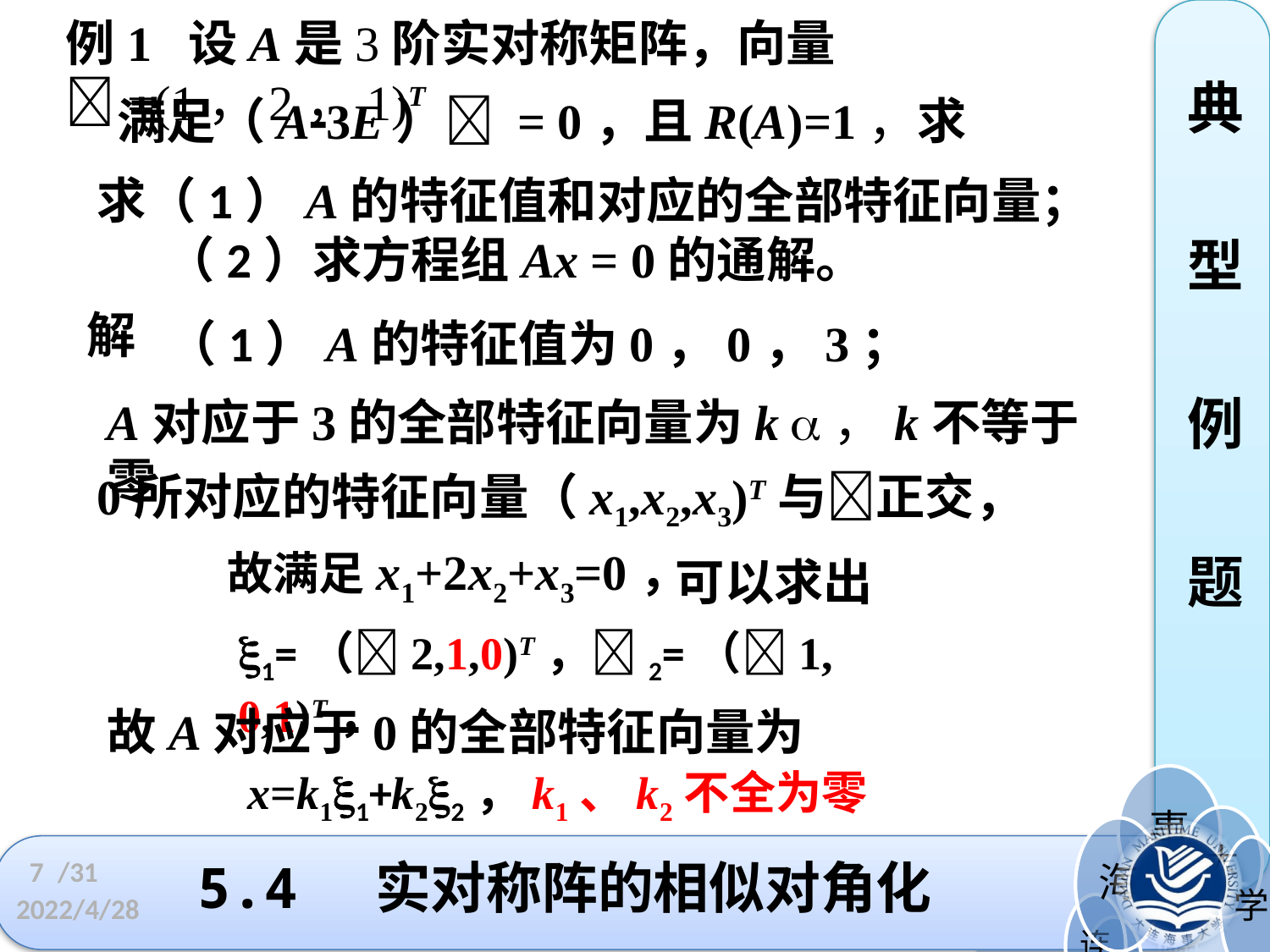

例1  设A是3阶实对称矩阵，向量α=(1，2，1)T
典

型

例

题
满足（A−3E）α = 0，且R(A)=1，求
求（1）A的特征值和对应的全部特征向量；
     （2）求方程组Ax = 0的通解。
解
（1）A的特征值为0，0，3；
A对应于3的全部特征向量为k α，k不等于零
0所对应的特征向量（x1,x2,x3)T与α正交，
故满足x1+2x2+x3=0，
可以求出
ξ1=（−2,1,0)T，ξ2=（−1,0,1)T，
故A对应于0的全部特征向量为
x=k1ξ1+k2ξ2，k1、k2不全为零
5.4  实对称阵的相似对角化
7
/31
2022/4/28